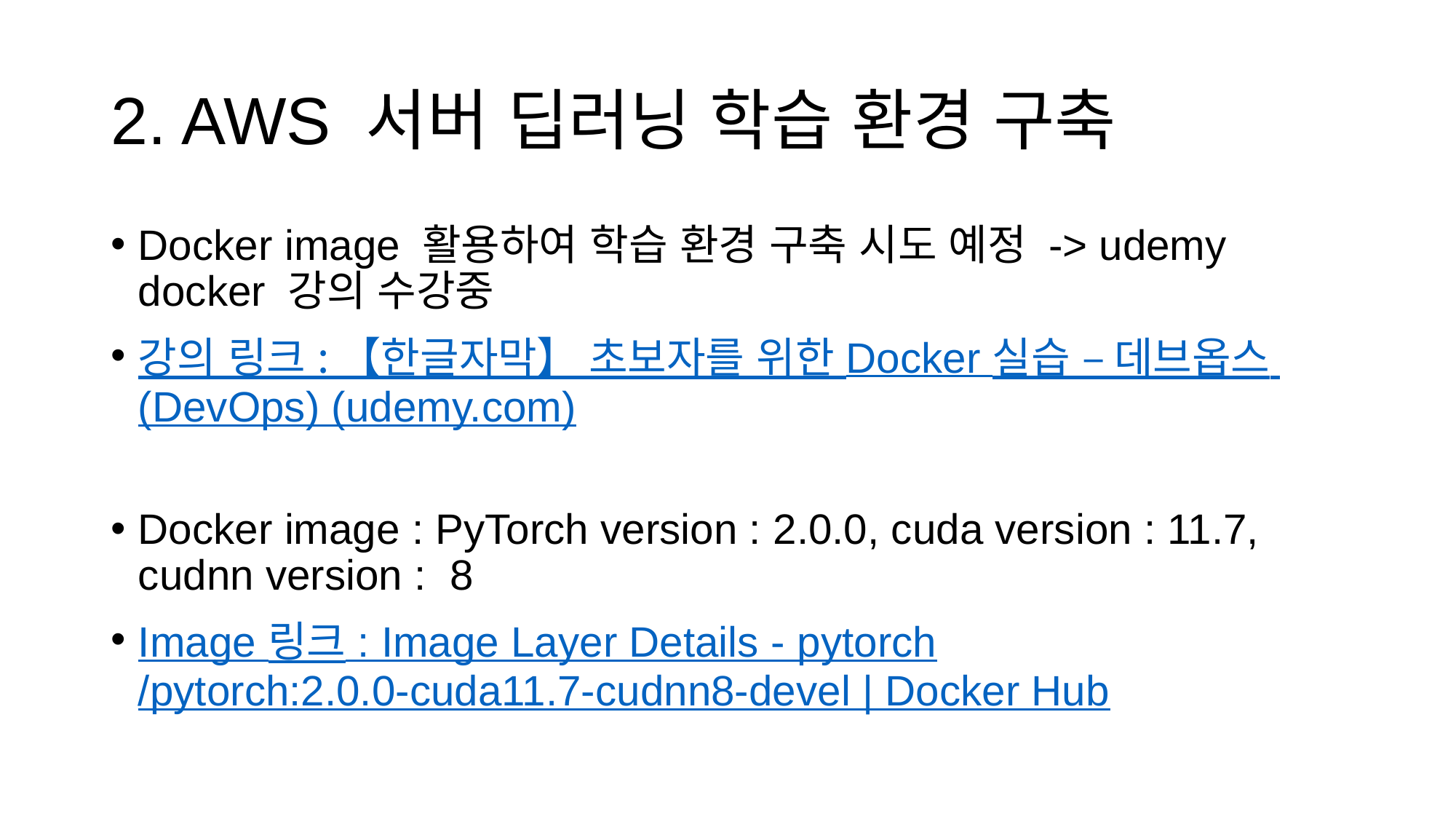

# 2. AWS 서버 딥러닝 학습 환경 구축
Docker image 활용하여 학습 환경 구축 시도 예정 -> udemy docker 강의 수강중
강의 링크 : 【한글자막】 초보자를 위한 Docker 실습 – 데브옵스 (DevOps) (udemy.com)

Docker image : PyTorch version : 2.0.0, cuda version : 11.7, cudnn version :  8
Image 링크 : Image Layer Details - pytorch/pytorch:2.0.0-cuda11.7-cudnn8-devel | Docker Hub